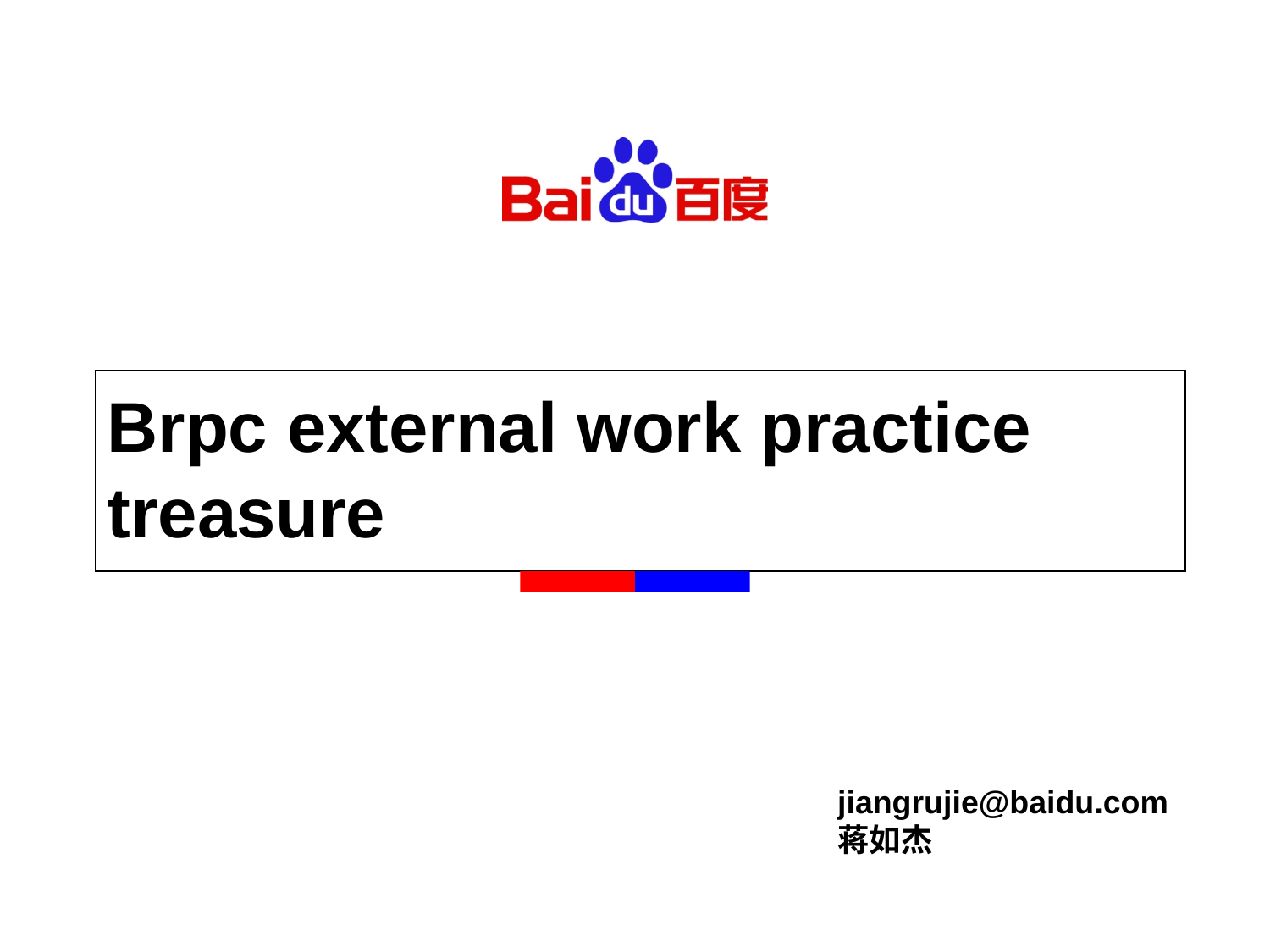

Brpc external work practice treasure

jiangrujie@baidu.com
蒋如杰